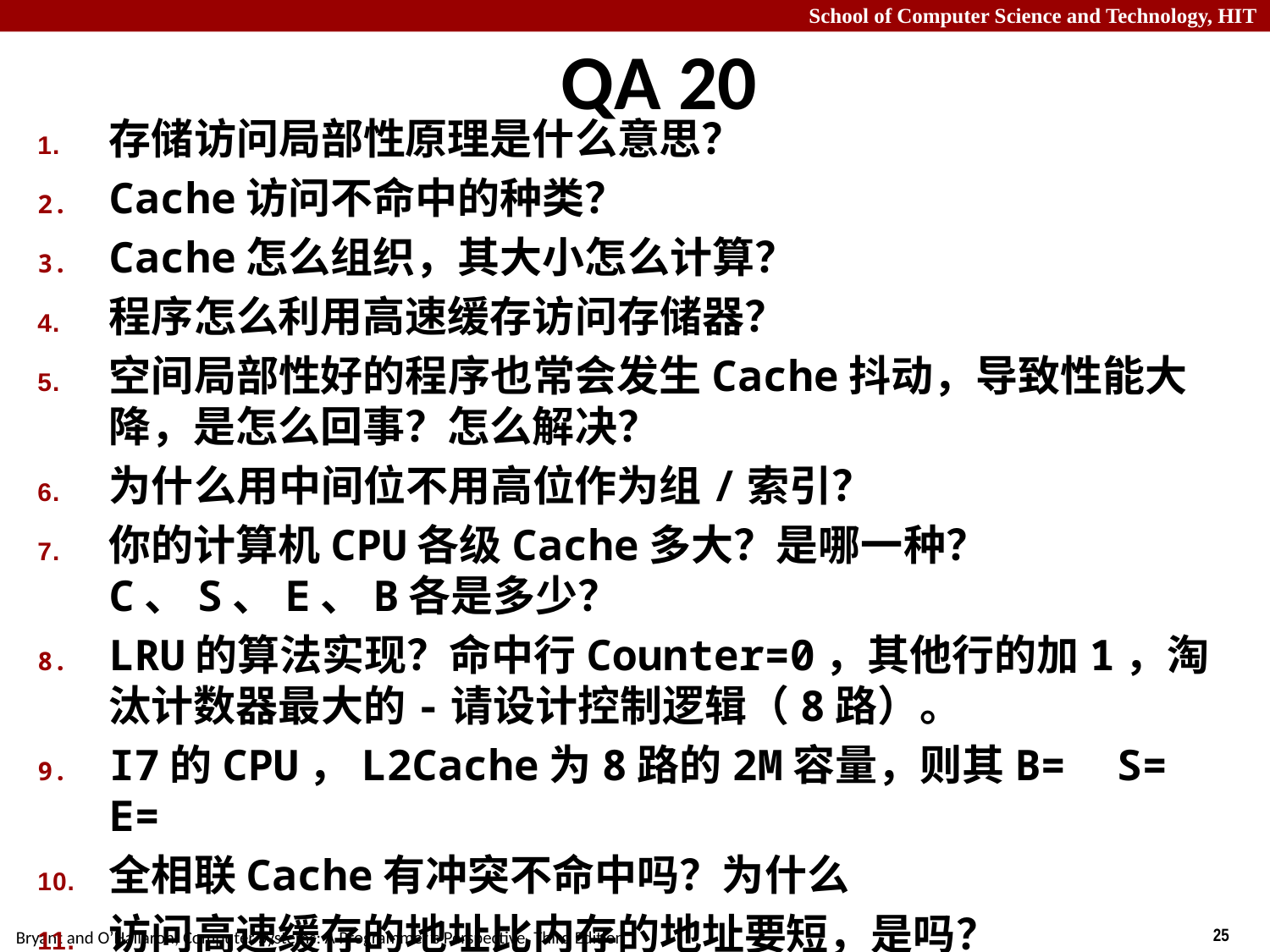

# QA 20
存储访问局部性原理是什么意思？
Cache访问不命中的种类？
Cache怎么组织，其大小怎么计算？
程序怎么利用高速缓存访问存储器？
空间局部性好的程序也常会发生Cache抖动，导致性能大降，是怎么回事？怎么解决？
为什么用中间位不用高位作为组/索引？
你的计算机CPU各级Cache多大？是哪一种？C、S、E、B各是多少？
LRU的算法实现？命中行Counter=0，其他行的加1，淘汰计数器最大的-请设计控制逻辑（8路）。
I7的CPU，L2Cache为8路的2M容量，则其B=  S=  E=
全相联Cache有冲突不命中吗？为什么
访问高速缓存的地址比内存的地址要短，是吗？